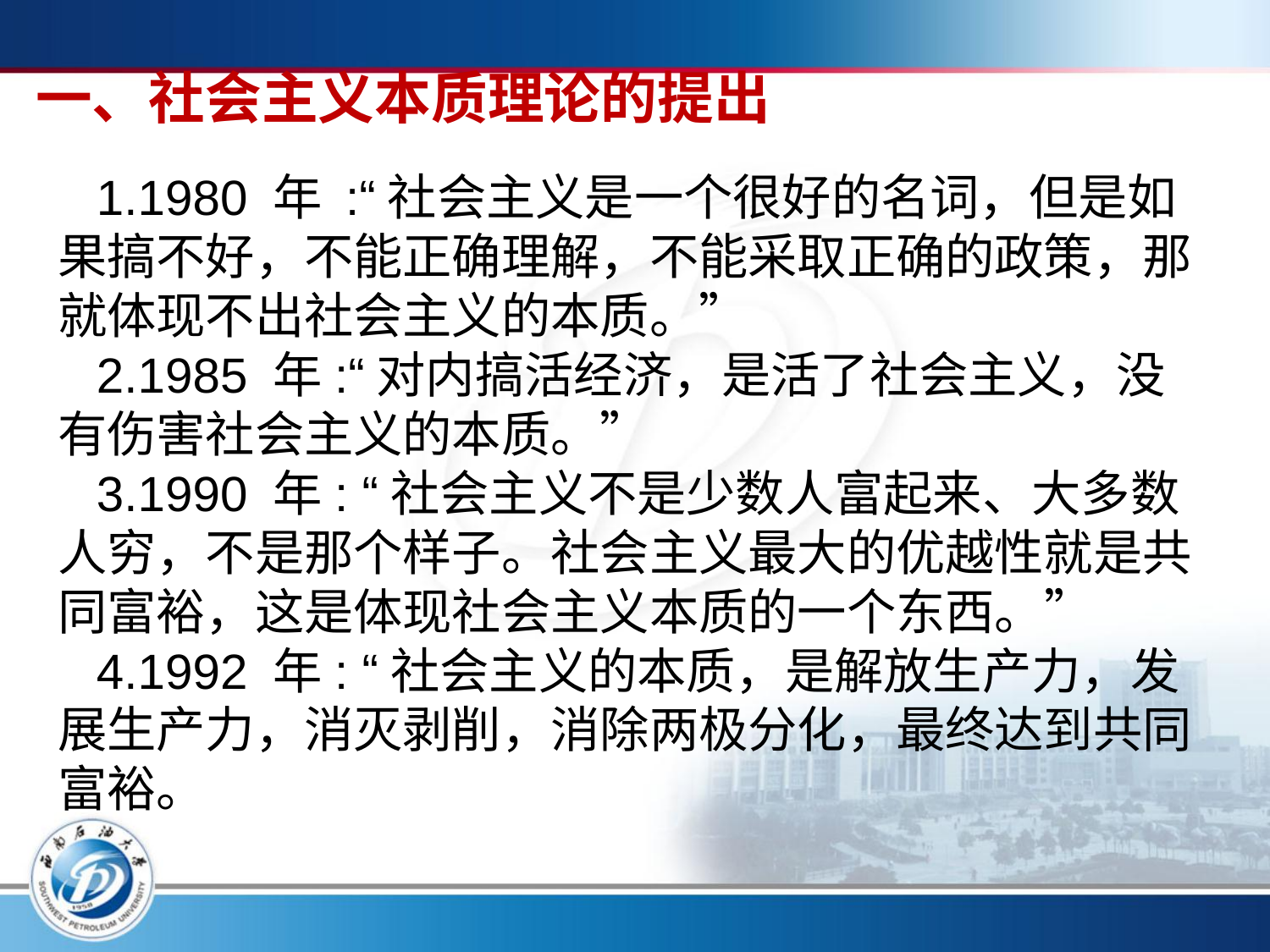

一、社会主义本质理论的提出
1.1980 年 :“社会主义是一个很好的名词，但是如果搞不好，不能正确理解，不能采取正确的政策，那就体现不出社会主义的本质。”
2.1985 年:“对内搞活经济，是活了社会主义，没有伤害社会主义的本质。”
3.1990 年: “社会主义不是少数人富起来、大多数人穷，不是那个样子。社会主义最大的优越性就是共同富裕，这是体现社会主义本质的一个东西。”
4.1992 年: “社会主义的本质，是解放生产力，发展生产力，消灭剥削，消除两极分化，最终达到共同富裕。